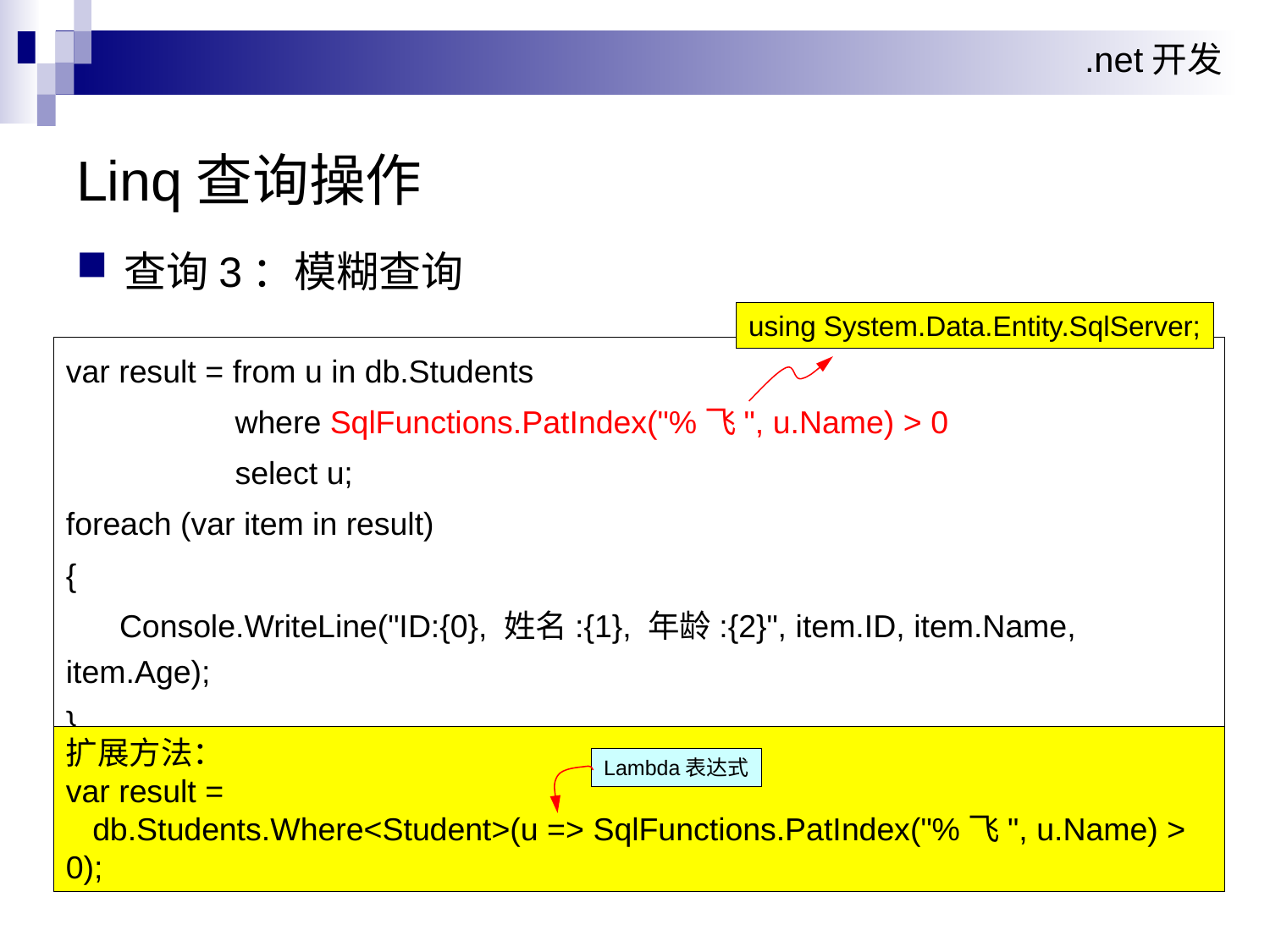

Linq查询操作
查询3：模糊查询
using System.Data.Entity.SqlServer;
var result = from u in db.Students
                   where SqlFunctions.PatIndex("%飞", u.Name) > 0
                   select u;
foreach (var item in result)
{
      Console.WriteLine("ID:{0}, 姓名:{1}, 年龄:{2}", item.ID, item.Name, item.Age);
}

扩展方法：
var result =
   db.Students.Where<Student>(u => SqlFunctions.PatIndex("%飞", u.Name) > 0);
Lambda表达式